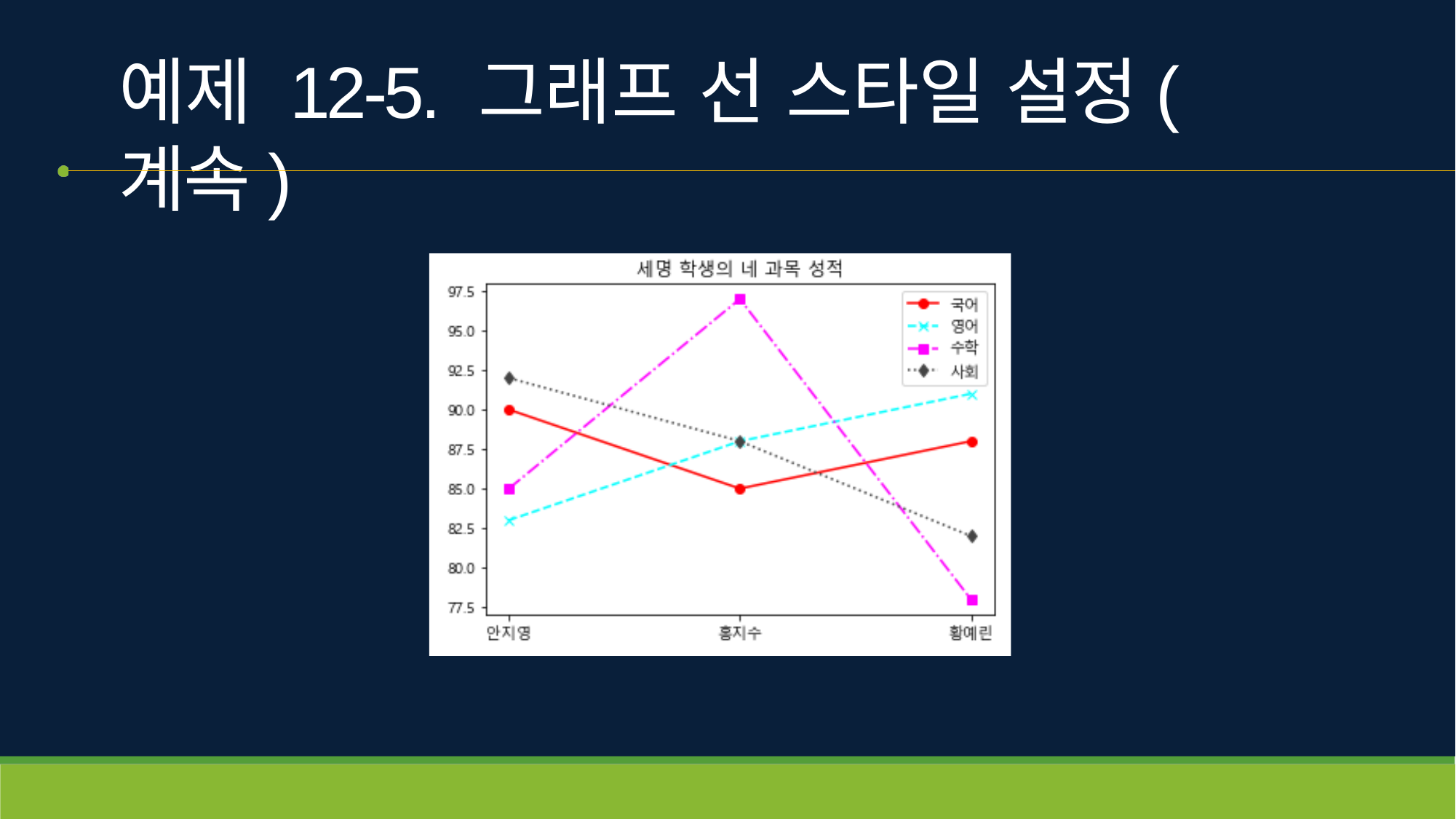

# 예제 12-5. 그래프 선 스타일 설정(계속)